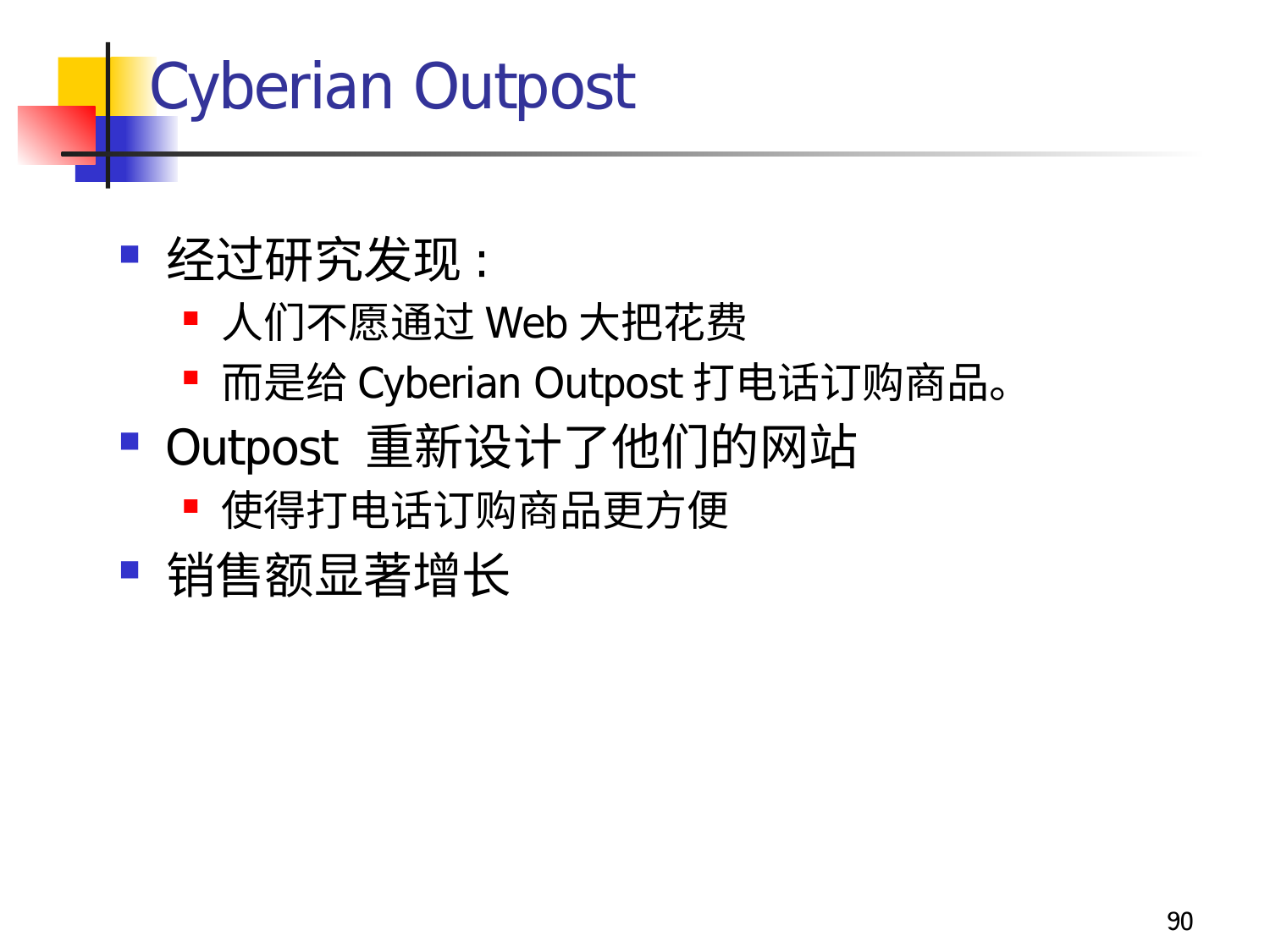

# Cyberian Outpost
经过研究发现:
人们不愿通过Web大把花费
而是给Cyberian Outpost打电话订购商品。
Outpost 重新设计了他们的网站
使得打电话订购商品更方便
销售额显著增长
90